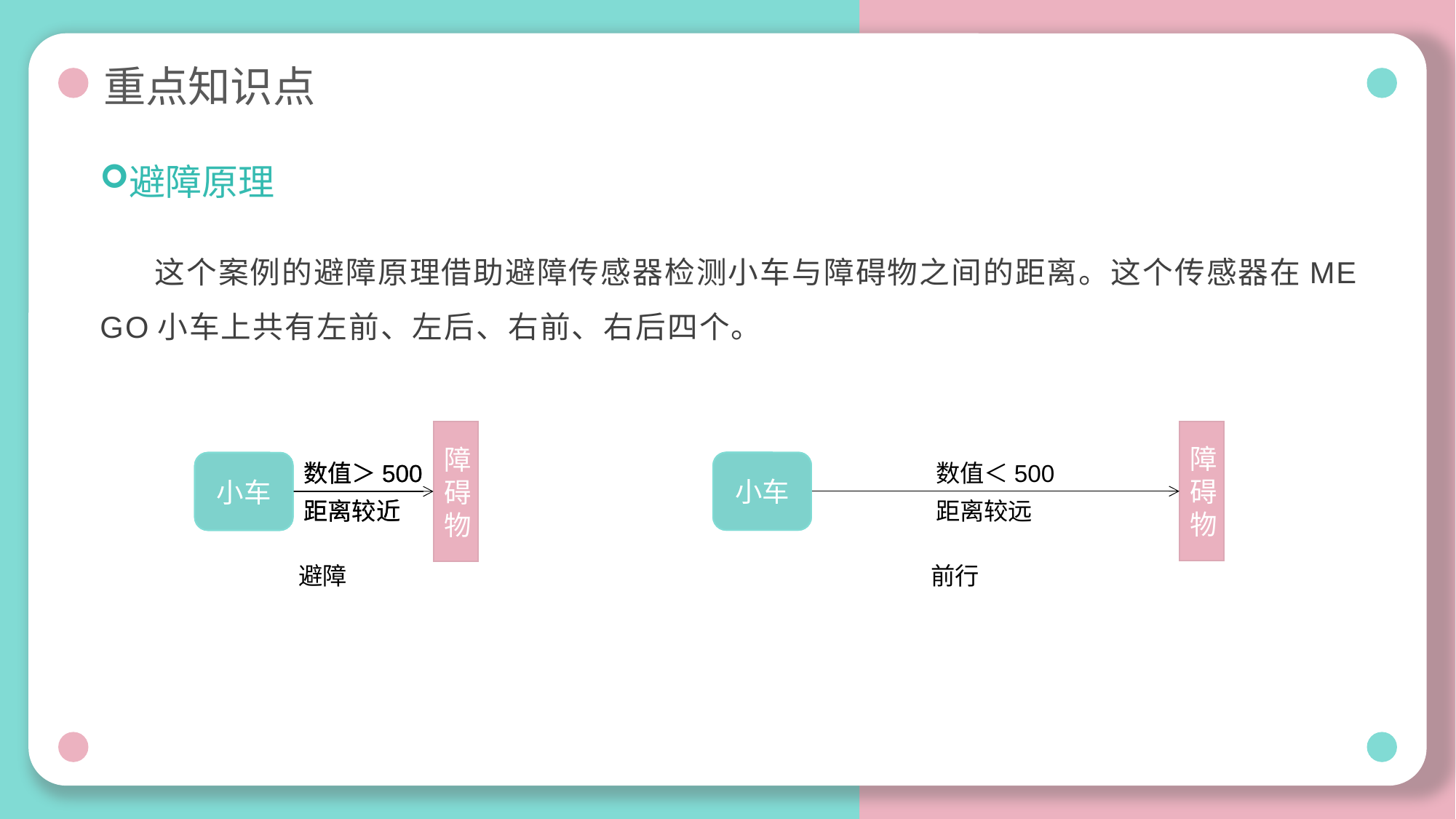

# 重点知识点
避障原理
这个案例的避障原理借助避障传感器检测小车与障碍物之间的距离。这个传感器在ME GO小车上共有左前、左后、右前、右后四个。
障碍物
数值＜500
距离较远
小车
小车
前行
障碍物
数值＞500
距离较近
数值＞500
距离较近
小车
小车
避障